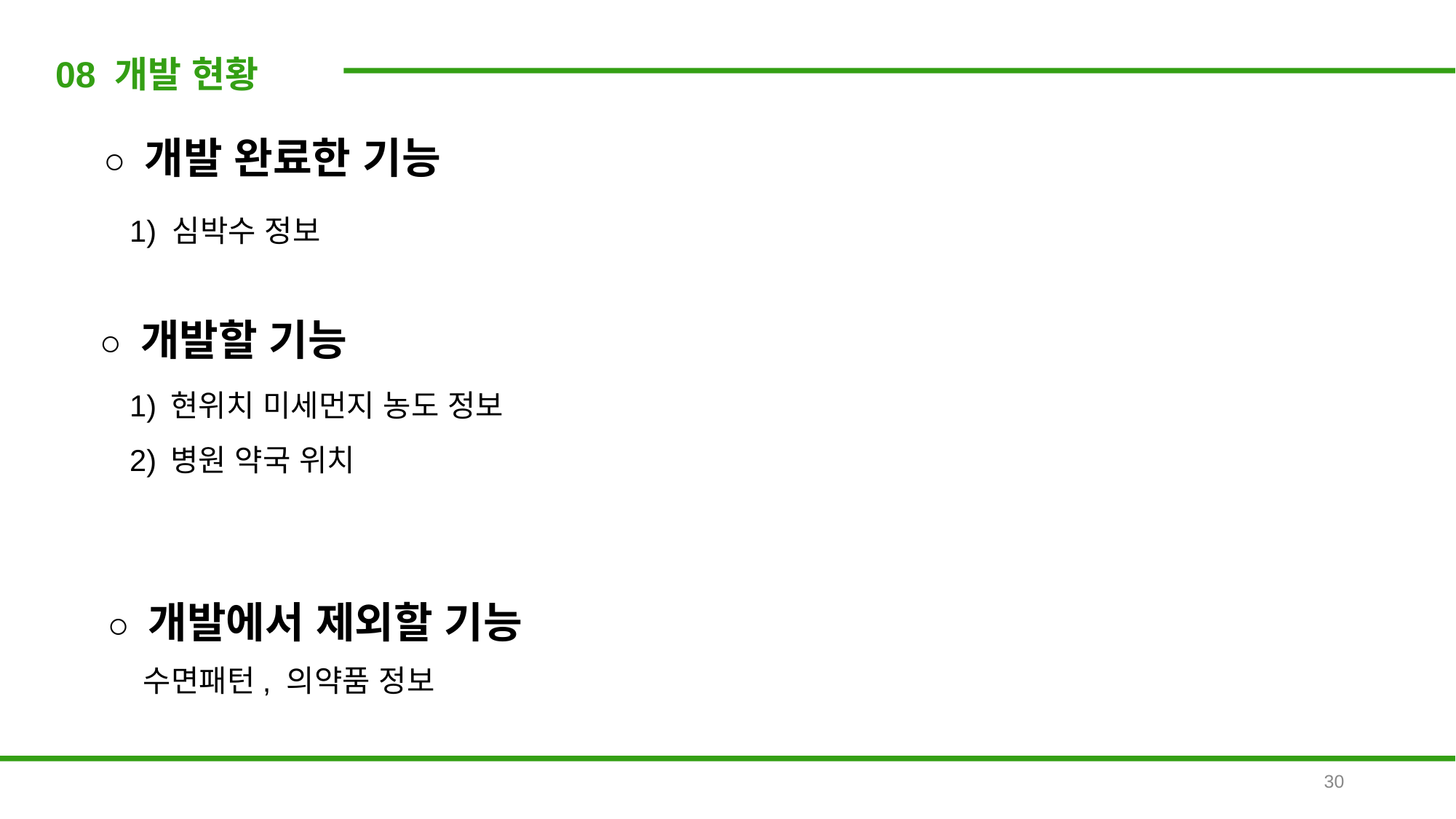

08 개발 현황

○ 개발 완료한 기능
1) 심박수 정보

○ 개발할 기능
현위치 미세먼지 농도 정보
병원 약국 위치

○ 개발에서 제외할 기능
수면패턴, 의약품 정보

30